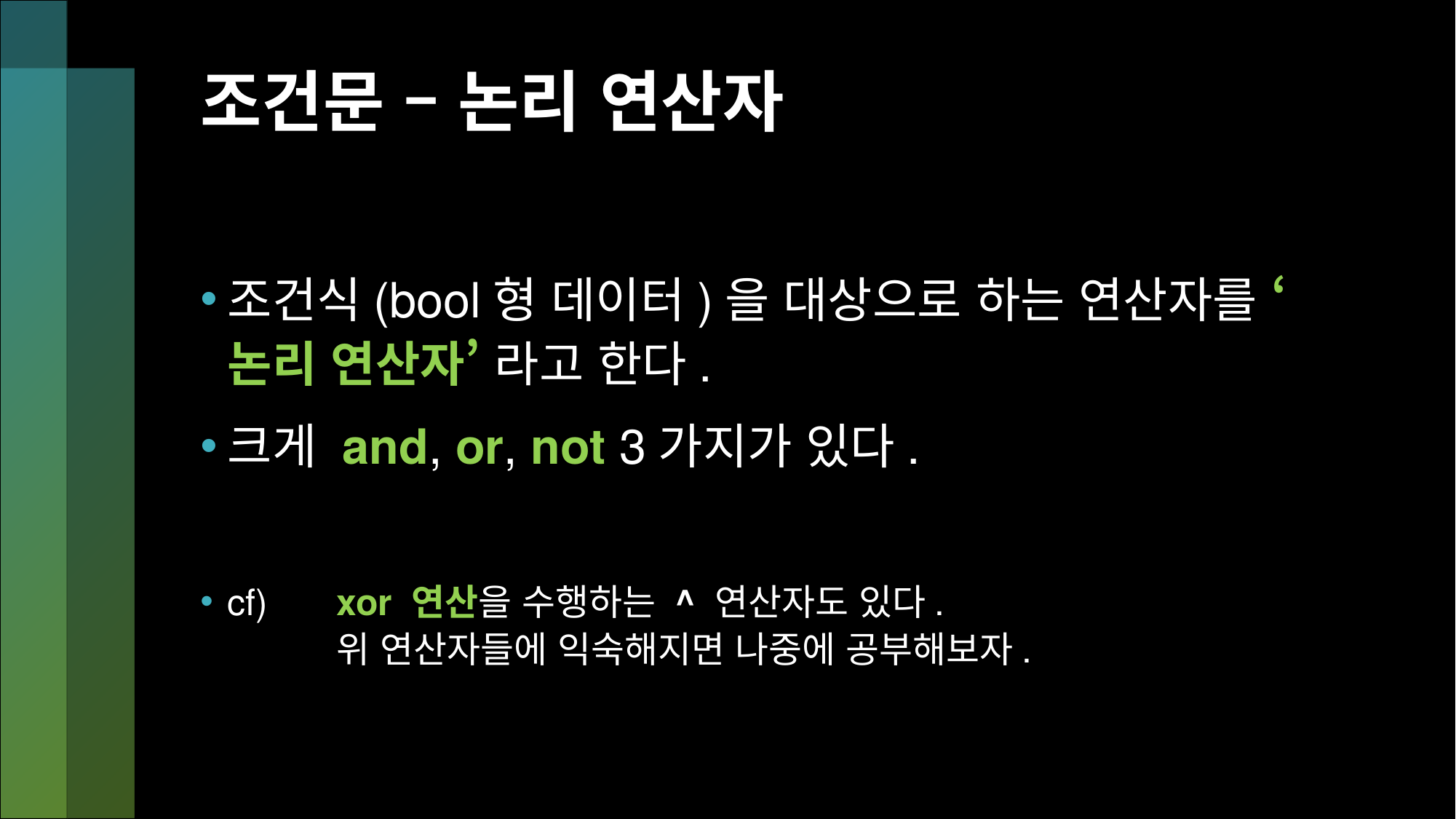

# 조건문 – 논리 연산자
조건식(bool형 데이터)을 대상으로 하는 연산자를 ‘논리 연산자’ 라고 한다.
크게 and, or, not 3가지가 있다.

cf) 	xor 연산을 수행하는 ^ 연산자도 있다.
	위 연산자들에 익숙해지면 나중에 공부해보자.